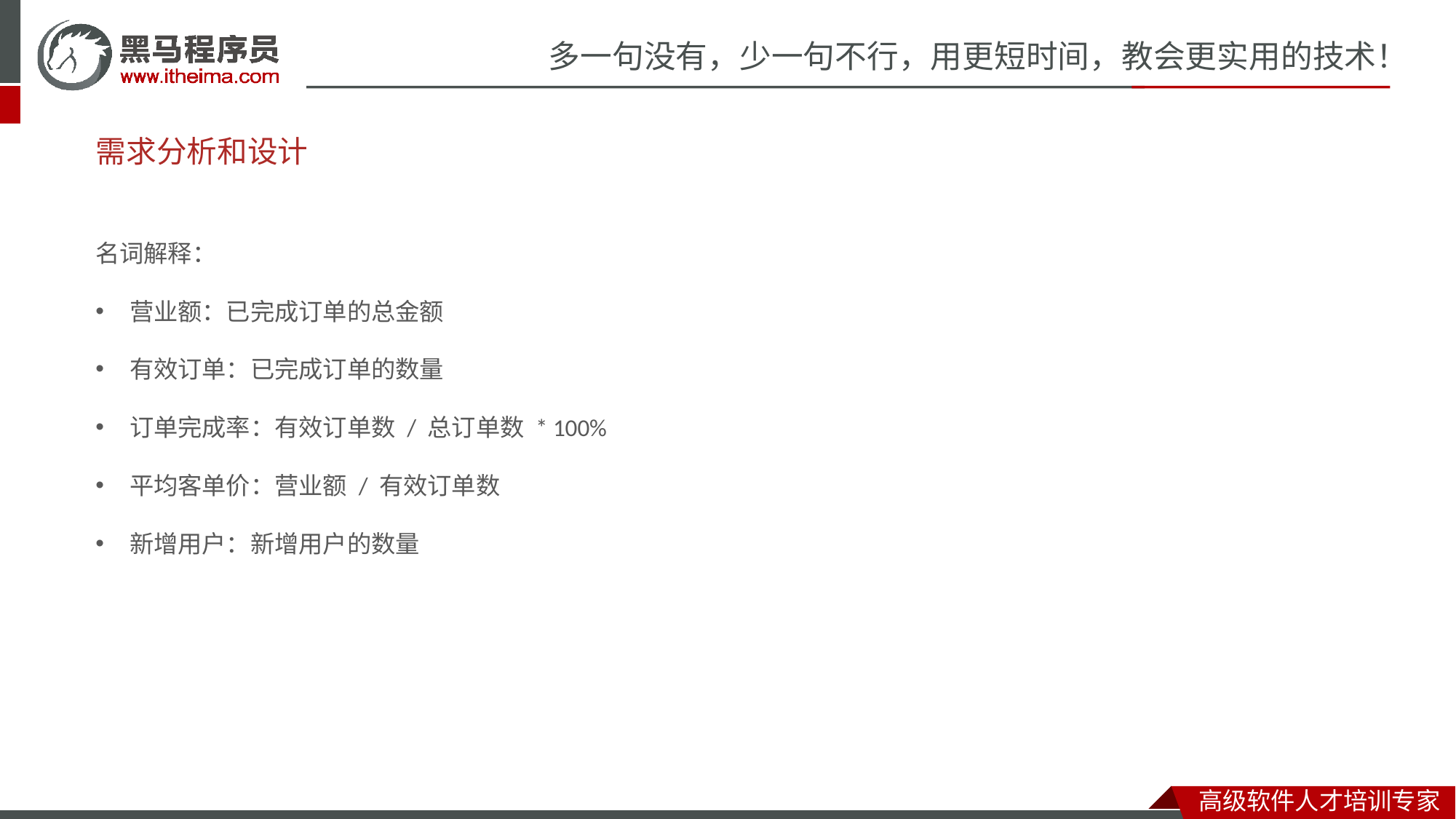

# 需求分析和设计
名词解释：
营业额：已完成订单的总金额
有效订单：已完成订单的数量
订单完成率：有效订单数 / 总订单数 * 100%
平均客单价：营业额 / 有效订单数
新增用户：新增用户的数量